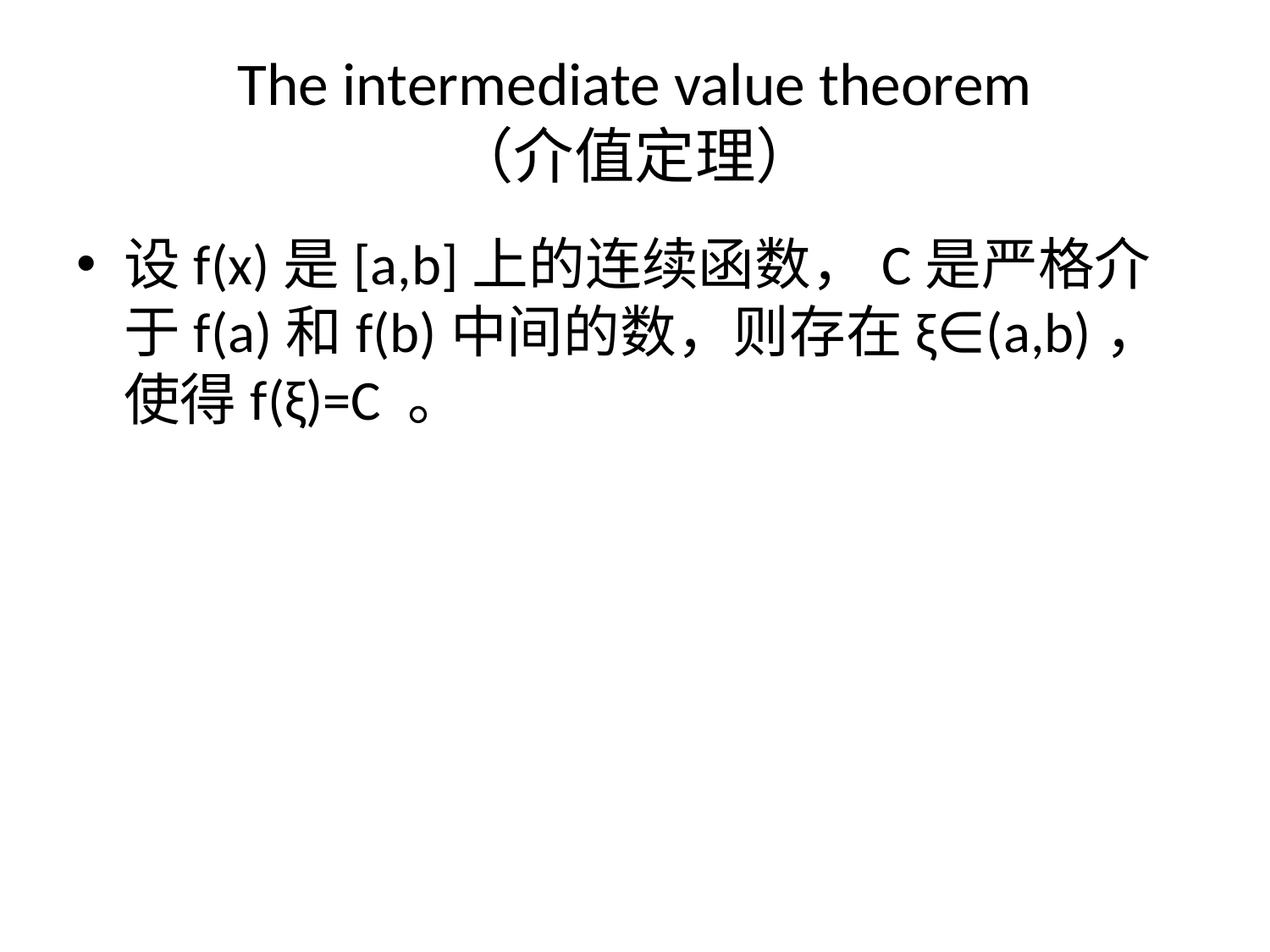

# The intermediate value theorem （介值定理）
设f(x)是[a,b]上的连续函数，C是严格介于f(a)和f(b)中间的数，则存在ξ∈(a,b)，使得f(ξ)=C 。